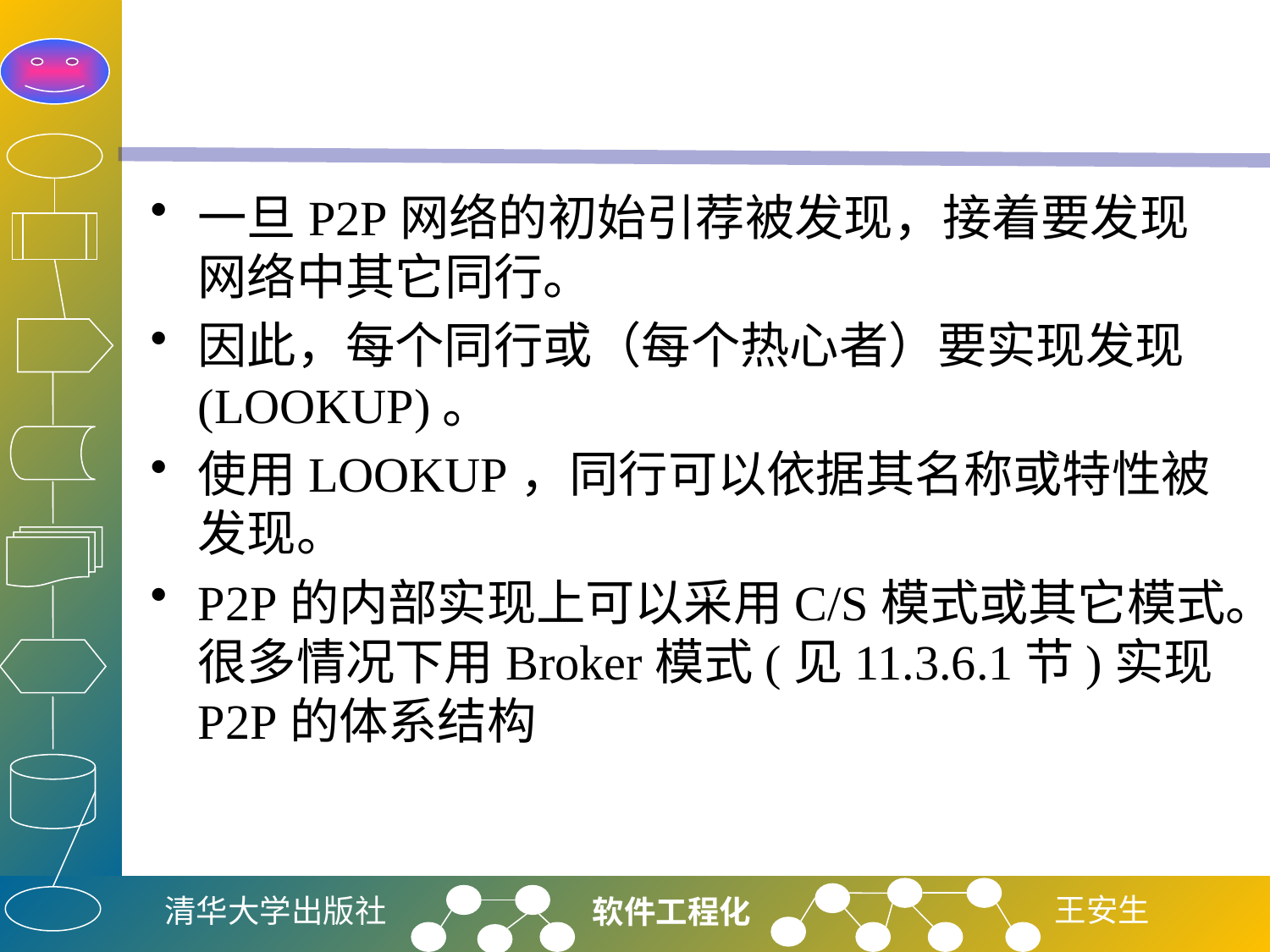

#
一旦P2P网络的初始引荐被发现，接着要发现网络中其它同行。
因此，每个同行或（每个热心者）要实现发现(LOOKUP)。
使用LOOKUP，同行可以依据其名称或特性被发现。
P2P的内部实现上可以采用C/S模式或其它模式。很多情况下用Broker模式(见11.3.6.1节)实现P2P的体系结构